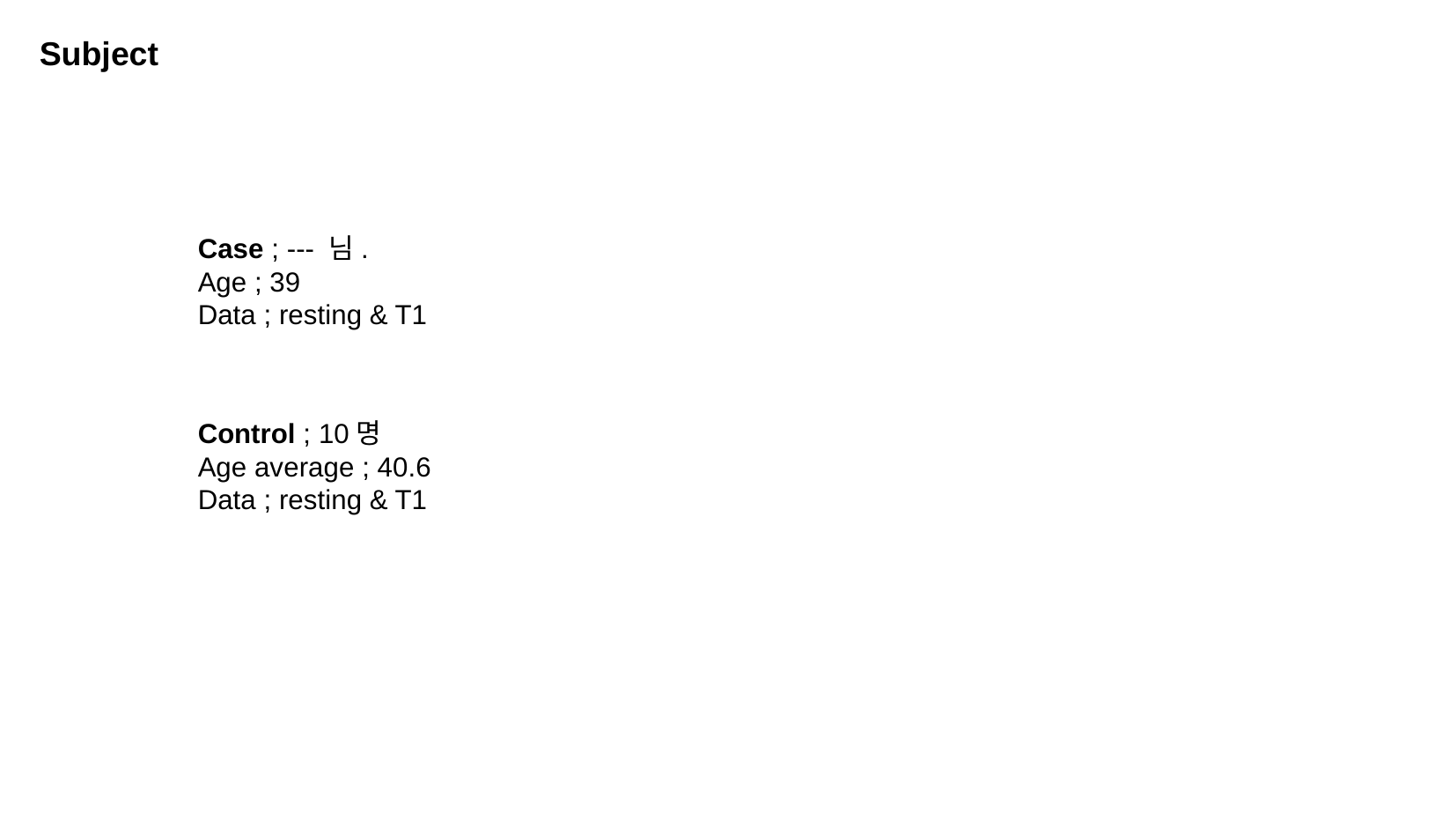

Subject
Case ; --- 님.
Age ; 39
Data ; resting & T1
Control ; 10명
Age average ; 40.6
Data ; resting & T1